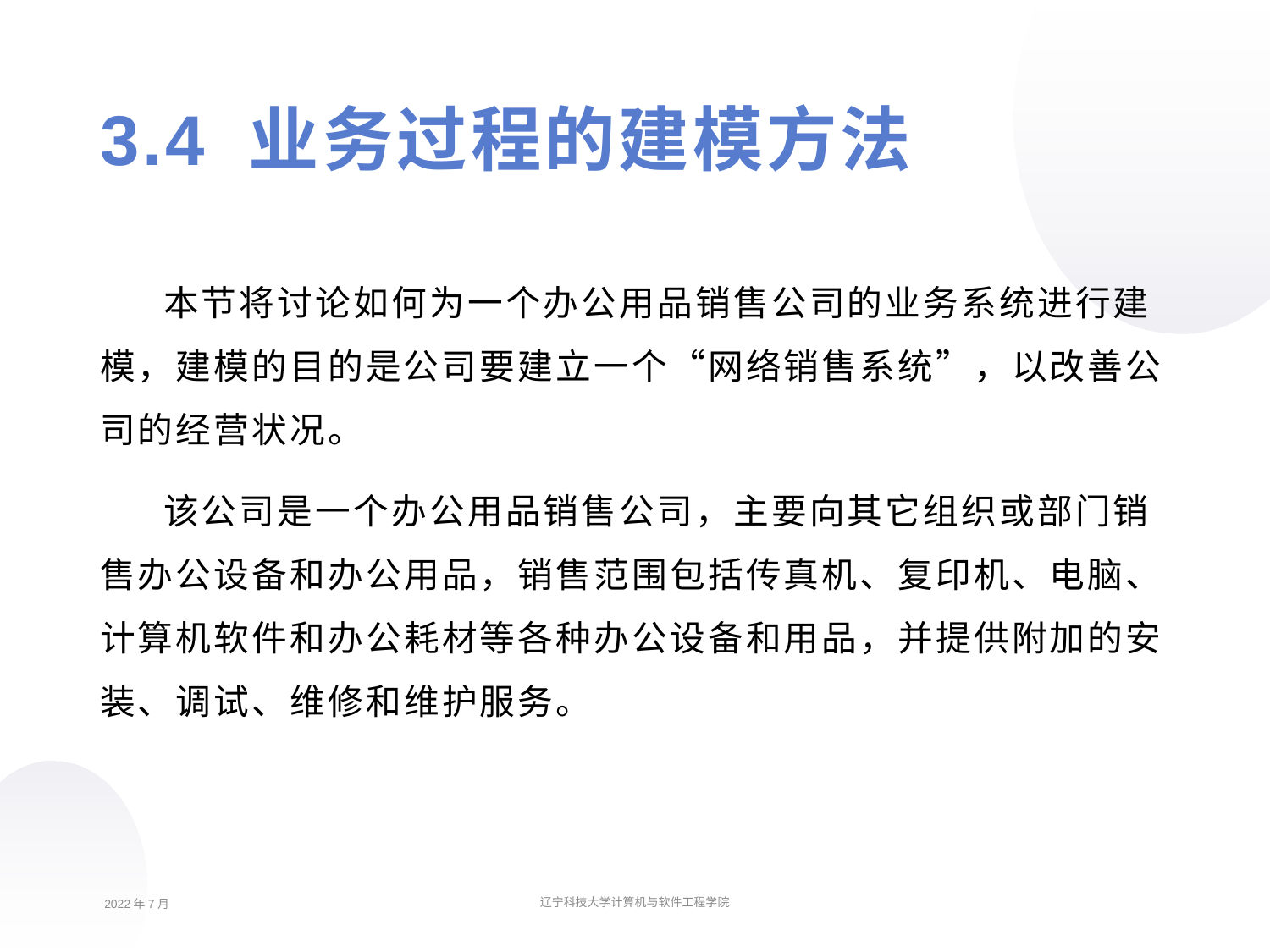

3.4 业务过程的建模方法
本节将讨论如何为一个办公用品销售公司的业务系统进行建模，建模的目的是公司要建立一个“网络销售系统”，以改善公司的经营状况。
该公司是一个办公用品销售公司，主要向其它组织或部门销售办公设备和办公用品，销售范围包括传真机、复印机、电脑、计算机软件和办公耗材等各种办公设备和用品，并提供附加的安装、调试、维修和维护服务。

2022年7月
辽宁科技大学计算机与软件工程学院
98